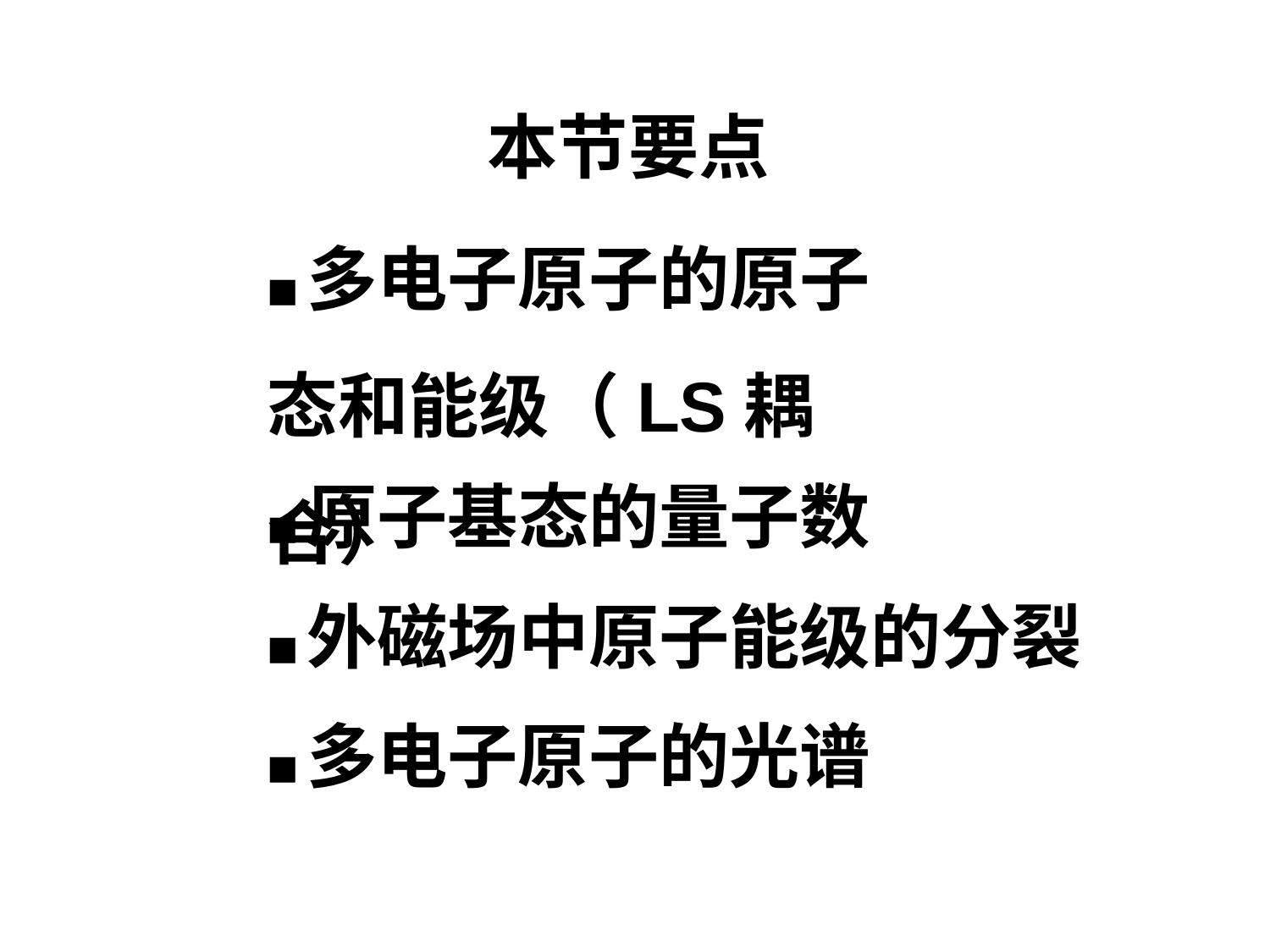

本节要点
■多电子原子的原子态和能级（LS耦合）
■原子基态的量子数
■外磁场中原子能级的分裂
■多电子原子的光谱